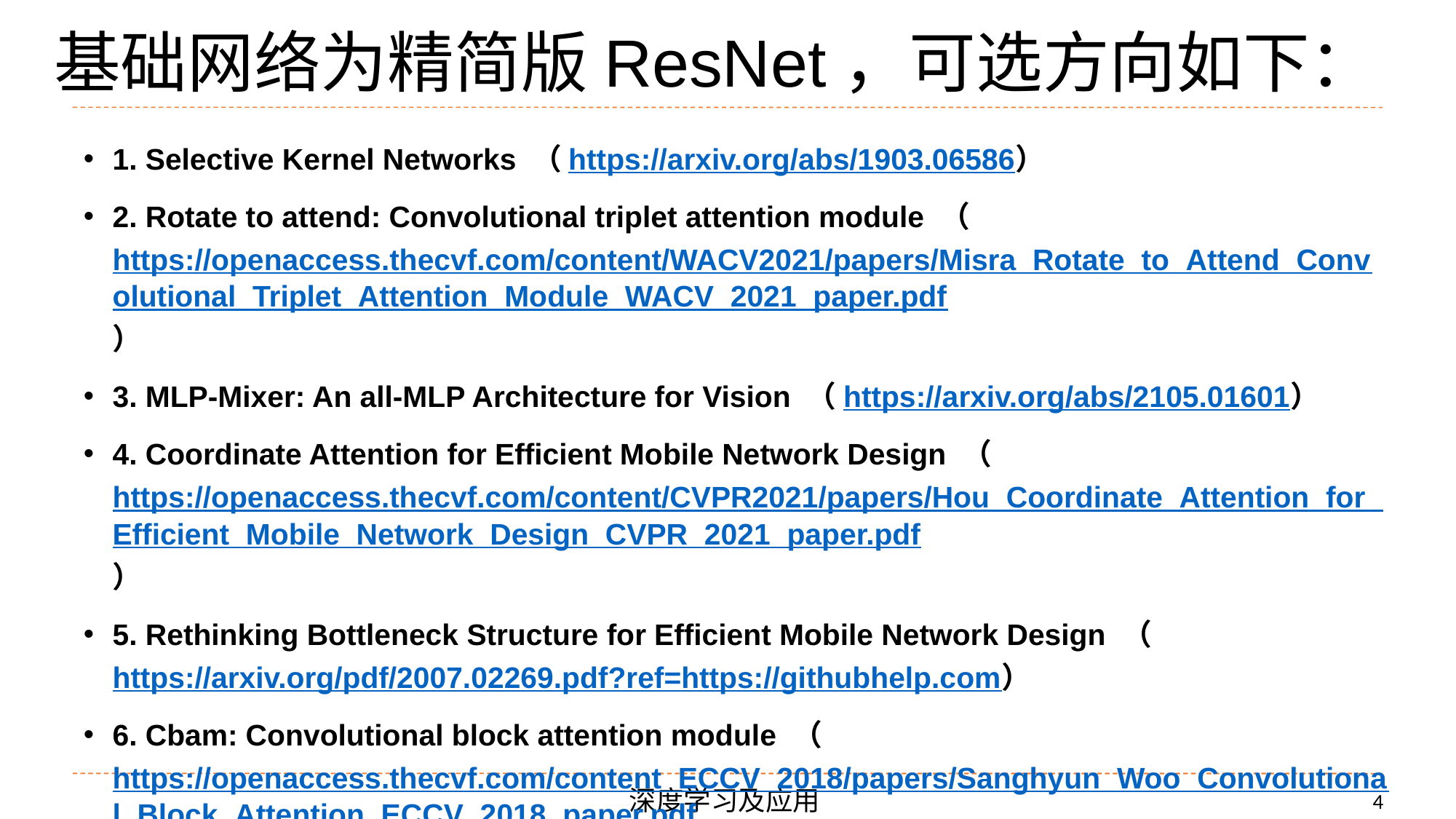

# 基础网络为精简版ResNet，可选方向如下：
1. Selective Kernel Networks （https://arxiv.org/abs/1903.06586）
2. Rotate to attend: Convolutional triplet attention module （https://openaccess.thecvf.com/content/WACV2021/papers/Misra_Rotate_to_Attend_Convolutional_Triplet_Attention_Module_WACV_2021_paper.pdf）
3. MLP-Mixer: An all-MLP Architecture for Vision （https://arxiv.org/abs/2105.01601）
4. Coordinate Attention for Efficient Mobile Network Design （https://openaccess.thecvf.com/content/CVPR2021/papers/Hou_Coordinate_Attention_for_Efficient_Mobile_Network_Design_CVPR_2021_paper.pdf）
5. Rethinking Bottleneck Structure for Efficient Mobile Network Design （https://arxiv.org/pdf/2007.02269.pdf?ref=https://githubhelp.com）
6. Cbam: Convolutional block attention module （https://openaccess.thecvf.com/content_ECCV_2018/papers/Sanghyun_Woo_Convolutional_Block_Attention_ECCV_2018_paper.pdf）